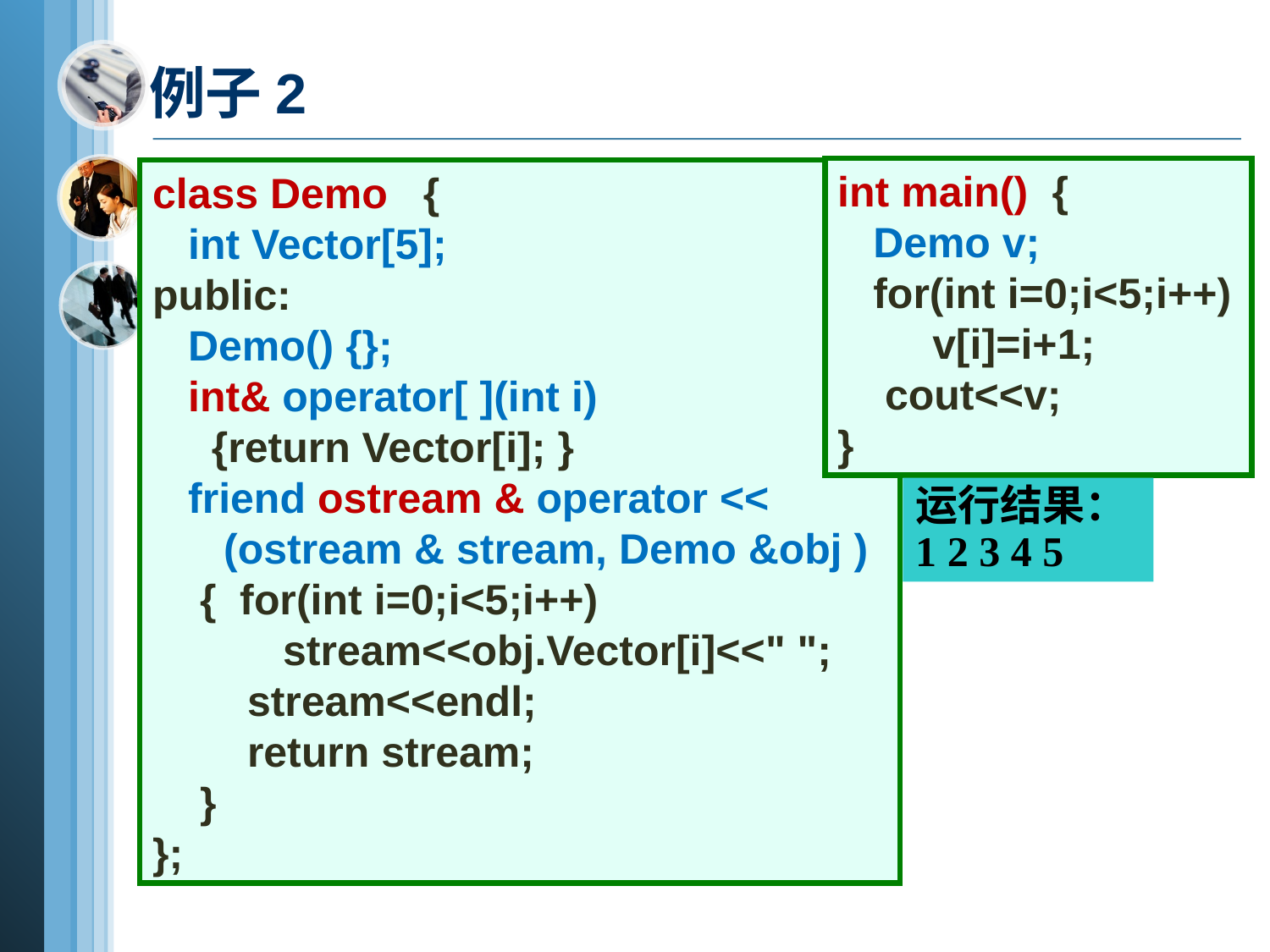

# 例子2
int main()  {
   Demo v;
   for(int i=0;i<5;i++)
        v[i]=i+1;
    cout<<v;
}
class Demo   {
   int Vector[5];
public:
   Demo() {};
   int& operator[ ](int i)
     {return Vector[i]; }
   friend ostream & operator <<
      (ostream & stream, Demo &obj )
    {  for(int i=0;i<5;i++)
           stream<<obj.Vector[i]<<" ";
        stream<<endl;
        return stream;
    }
};
运行结果：
1 2 3 4 5